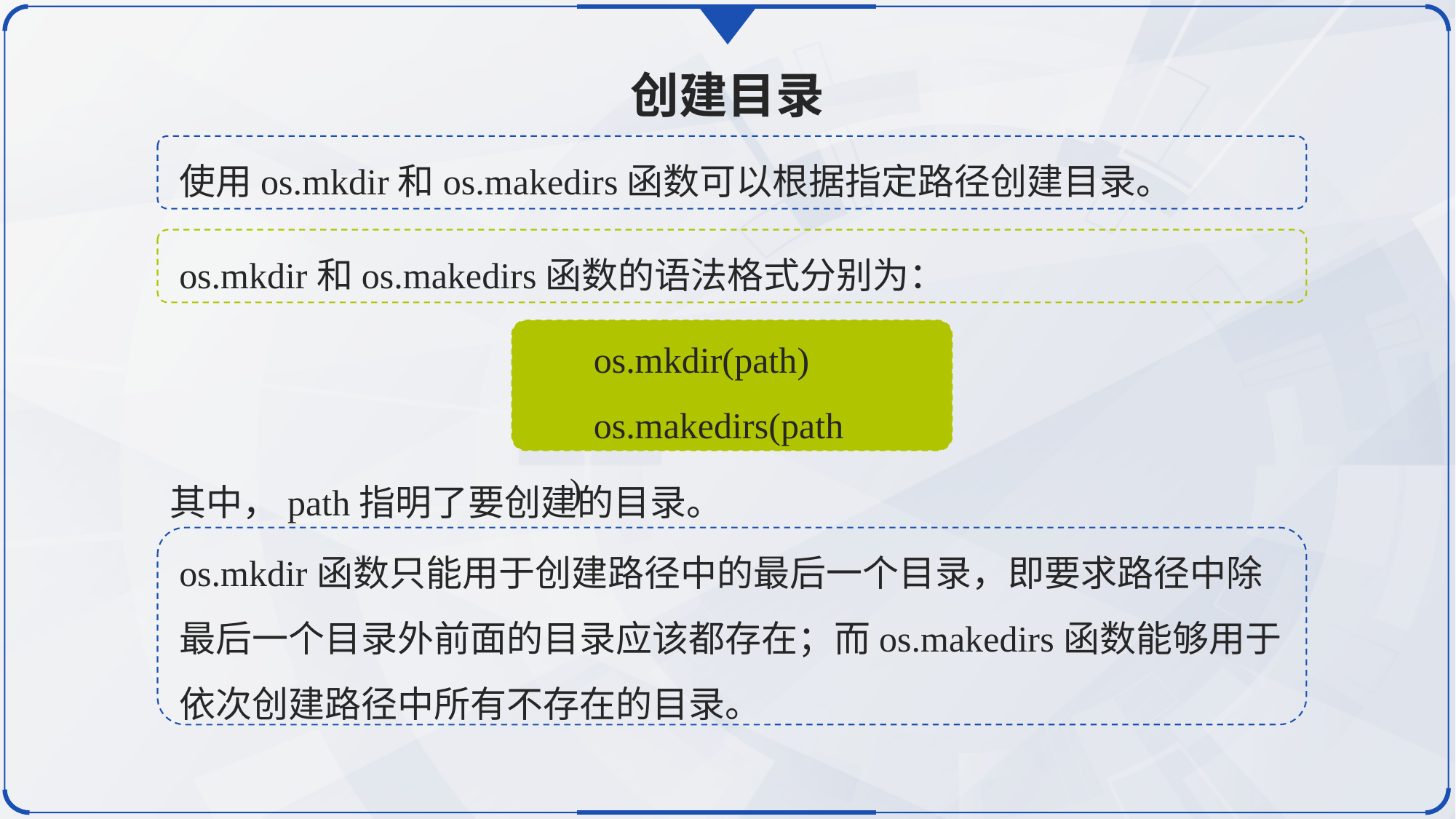

创建目录
使用os.mkdir和os.makedirs函数可以根据指定路径创建目录。

os.mkdir和os.makedirs函数的语法格式分别为：

os.mkdir(path)
os.makedirs(path)

其中，path指明了要创建的目录。
os.mkdir函数只能用于创建路径中的最后一个目录，即要求路径中除最后一个目录外前面的目录应该都存在；而os.makedirs函数能够用于依次创建路径中所有不存在的目录。